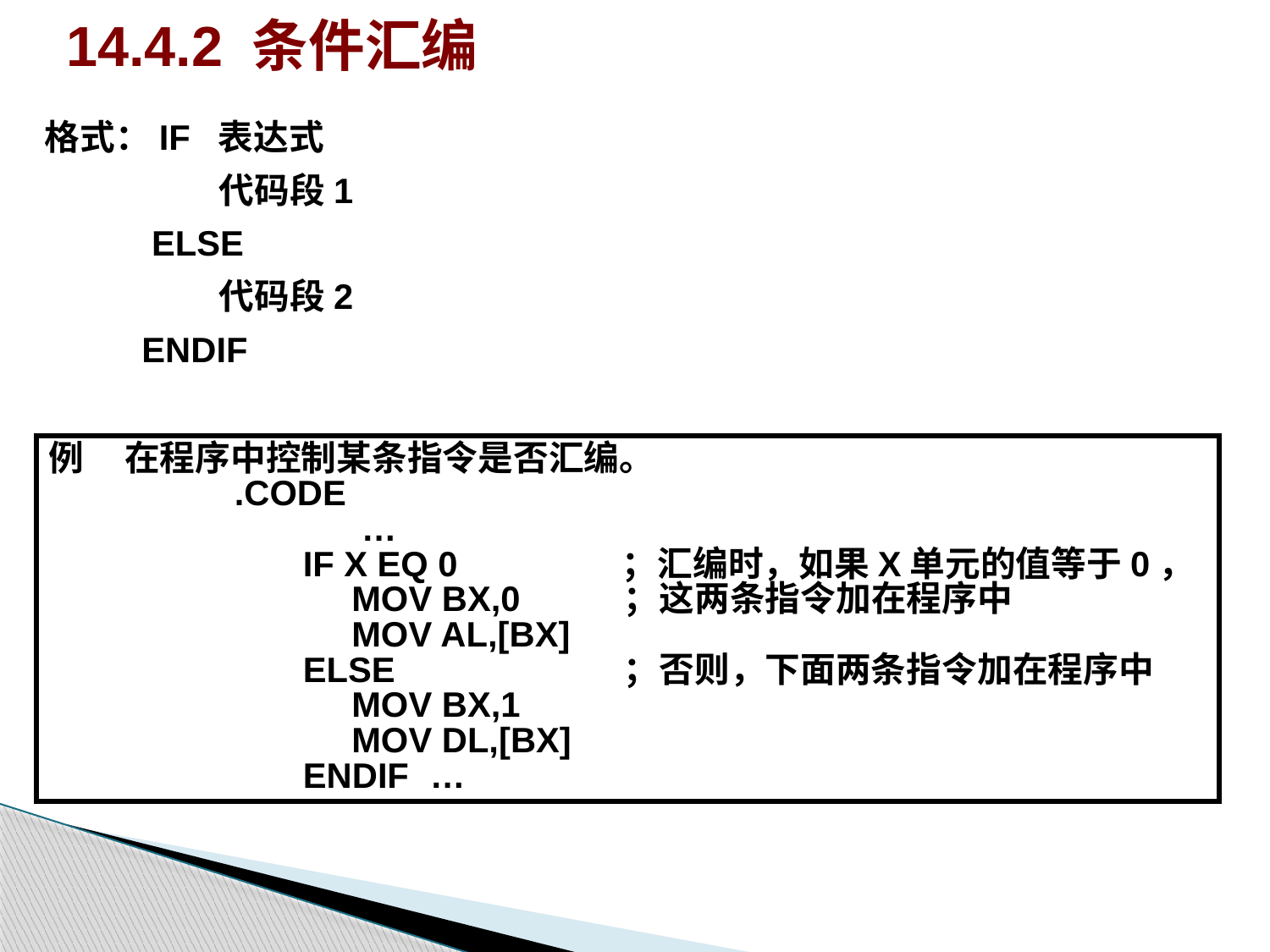

14.4.2 条件汇编
格式：IF  表达式
	    	代码段1
           ELSE
	    	代码段2
          ENDIF
例     在程序中控制某条指令是否汇编。
	      .CODE
		      …
		IF X EQ 0                ；汇编时，如果X单元的值等于0，
		     MOV BX,0	      ；这两条指令加在程序中
		     MOV AL,[BX]
		ELSE		      ；否则，下面两条指令加在程序中
		     MOV BX,1
		     MOV DL,[BX]
		ENDIF 	…